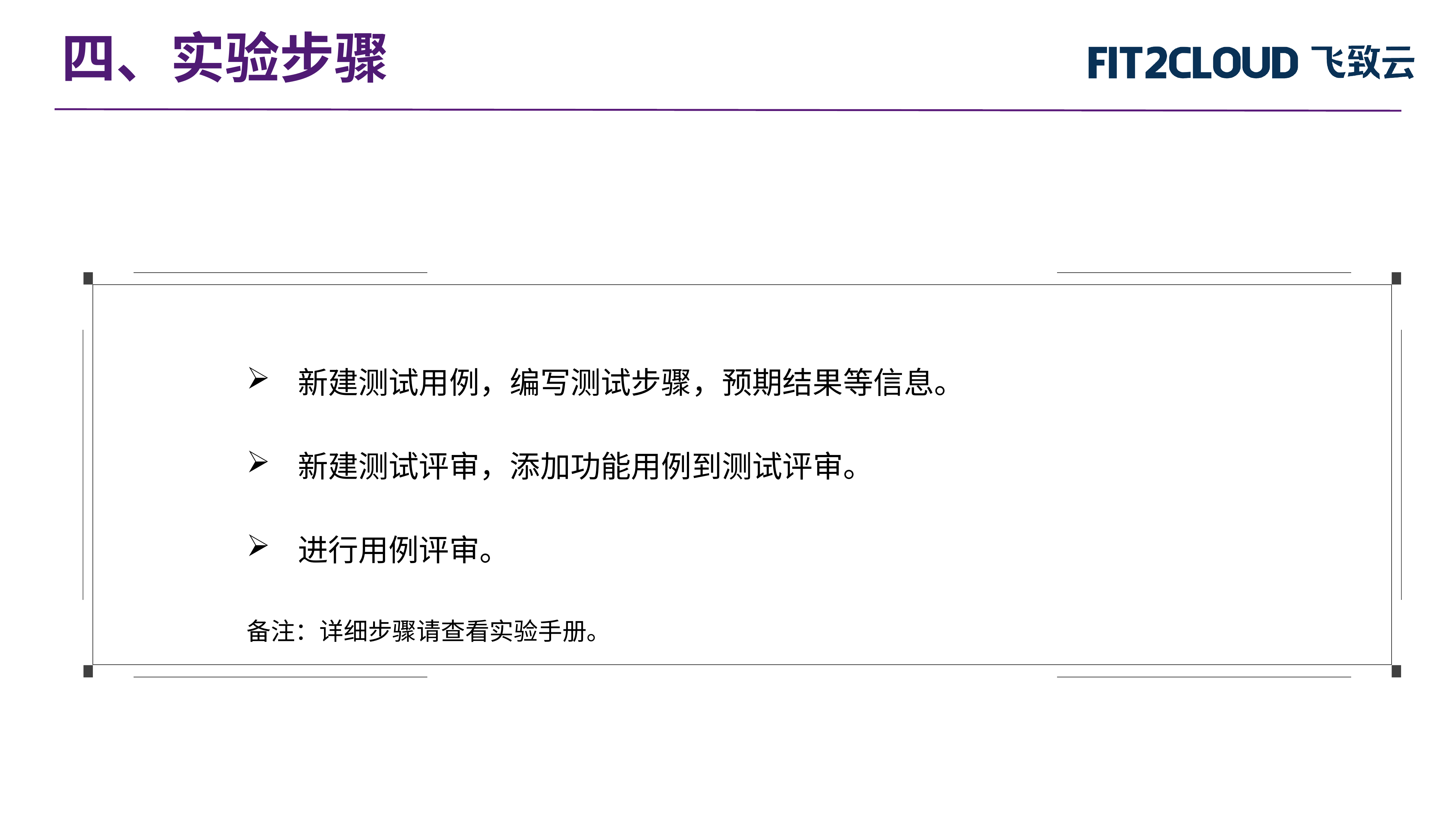

四、实验步骤

新建测试用例，编写测试步骤，预期结果等信息。
新建测试评审，添加功能用例到测试评审。
进行用例评审。
备注：详细步骤请查看实验手册。